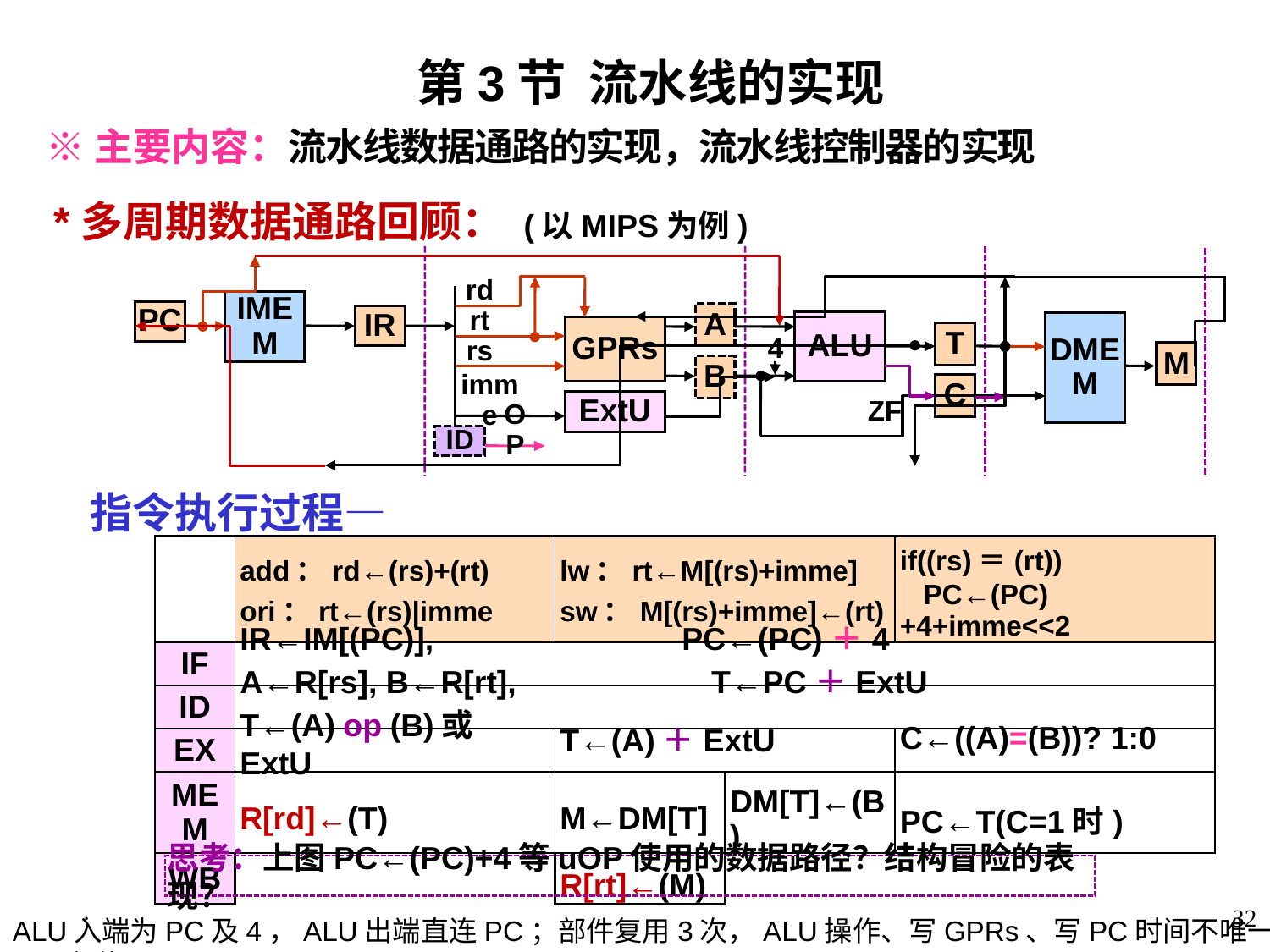

第3节  流水线的实现
 ※主要内容：流水线数据通路的实现，流水线控制器的实现
 *多周期数据通路回顾： (以MIPS为例)

    指令执行过程—
4
rd
rt
rs
imme
OP
IMEM
PC
ALU
DMEM
GPRs
ExtU
ID
A
IR
T
M
B
C
ZF
|  | add：rd←(rs)+(rt) ori：rt←(rs)|imme | lw：rt←M[(rs)+imme] sw：M[(rs)+imme]←(rt) |  | if((rs)＝(rt)) PC←(PC)+4+imme<<2 |
| --- | --- | --- | --- | --- |
| IF |  |  |  |  |
| ID |  |  |  |  |
| EX |  |  |  |  |
| MEM |  |  |  |  |
| WB |  |  |  |  |
| IR←IM[(PC)], PC←(PC)＋4 |  |  |  |
| --- | --- | --- | --- |
| A←R[rs], B←R[rt], T←PC＋ExtU |  |  |  |
| T←(A) op (B)或ExtU | T←(A)＋ExtU |  | C←((A)=(B))? 1:0 |
| R[rd]←(T) | M←DM[T] | DM[T]←(B) | PC←T(C=1时) |
|  | R[rt]←(M) |  |  |
思考：上图PC←(PC)+4等uOP使用的数据路径？结构冒险的表现？
·
32
ALU入端为PC及4，ALU出端直连PC；部件复用3次，ALU操作、写GPRs、写PC时间不唯一，T、B隔段使用